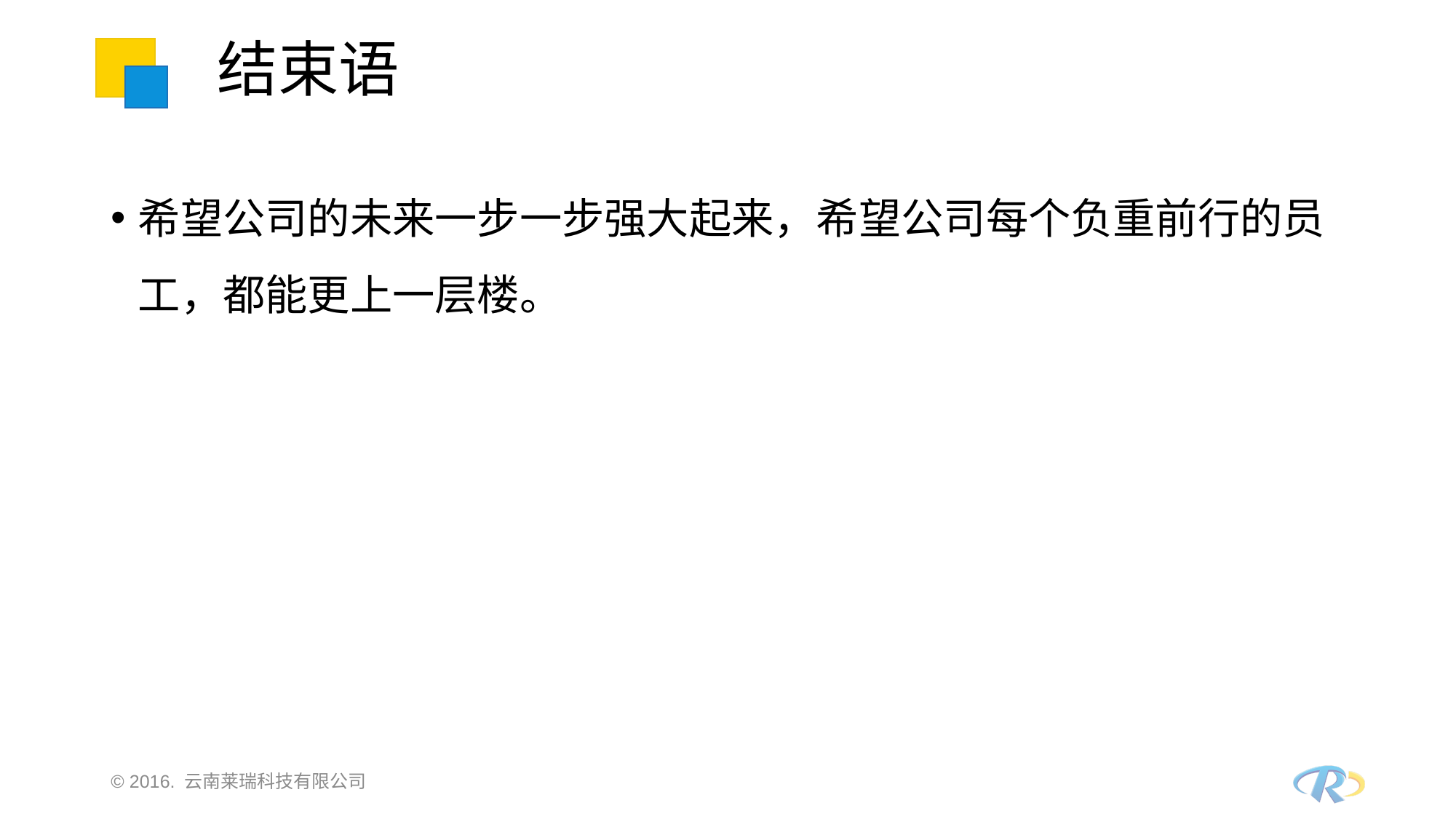

# 结束语
希望公司的未来一步一步强大起来，希望公司每个负重前行的员工，都能更上一层楼。

© 2016. 云南莱瑞科技有限公司
6